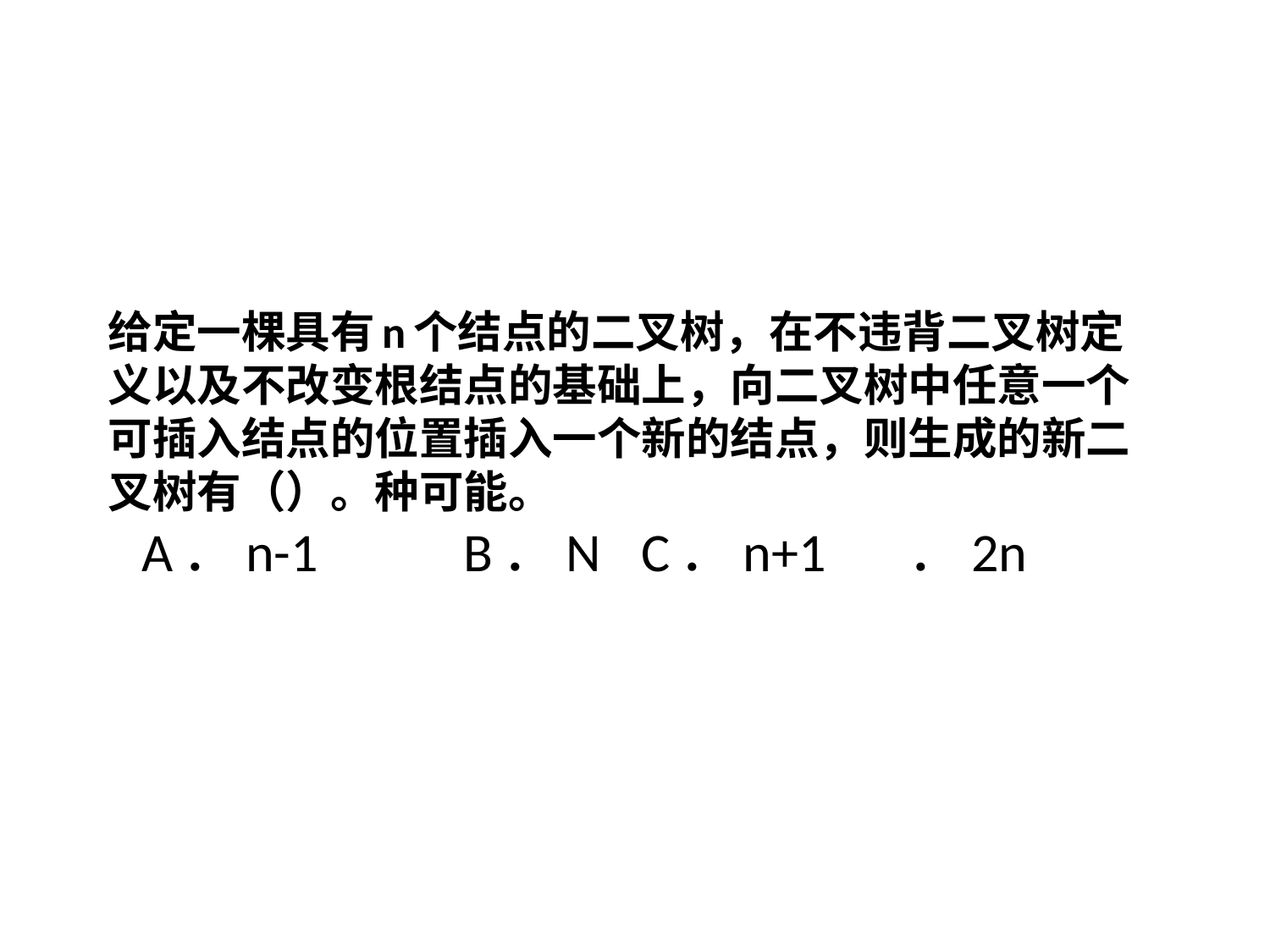

# 给定一棵具有n个结点的二叉树，在不违背二叉树定义以及不改变根结点的基础上，向二叉树中任意一个可插入结点的位置插入一个新的结点，则生成的新二叉树有（）。种可能。 A．n-1		B．N	C．n+1	．2n